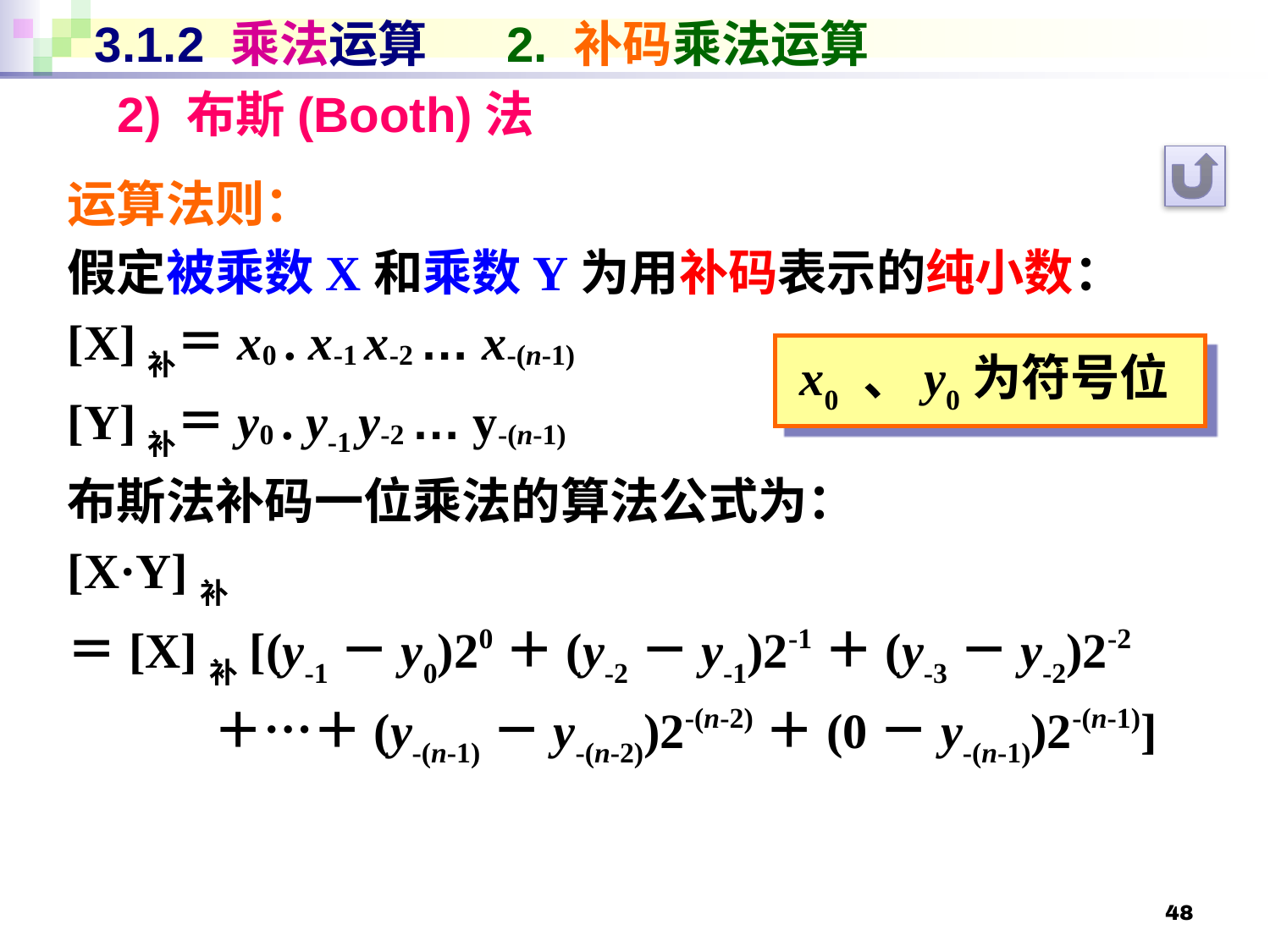

# 3.1.2 乘法运算      2. 补码乘法运算
2) 布斯(Booth)法

运算法则：
假定被乘数X和乘数Y为用补码表示的纯小数：
[X]补＝x0 . x-1 x-2 … x-(n-1)
[Y]补＝y0 . y-1 y-2 … y-(n-1)
布斯法补码一位乘法的算法公式为：
[X·Y]补
＝[X]补[(y-1－y0)20＋(y-2－y-1)2-1＋(y-3－y-2)2-2
            ＋…＋(y-(n-1)－y-(n-2))2-(n-2)＋(0－y-(n-1))2-(n-1)]
x0 、y0为符号位
48